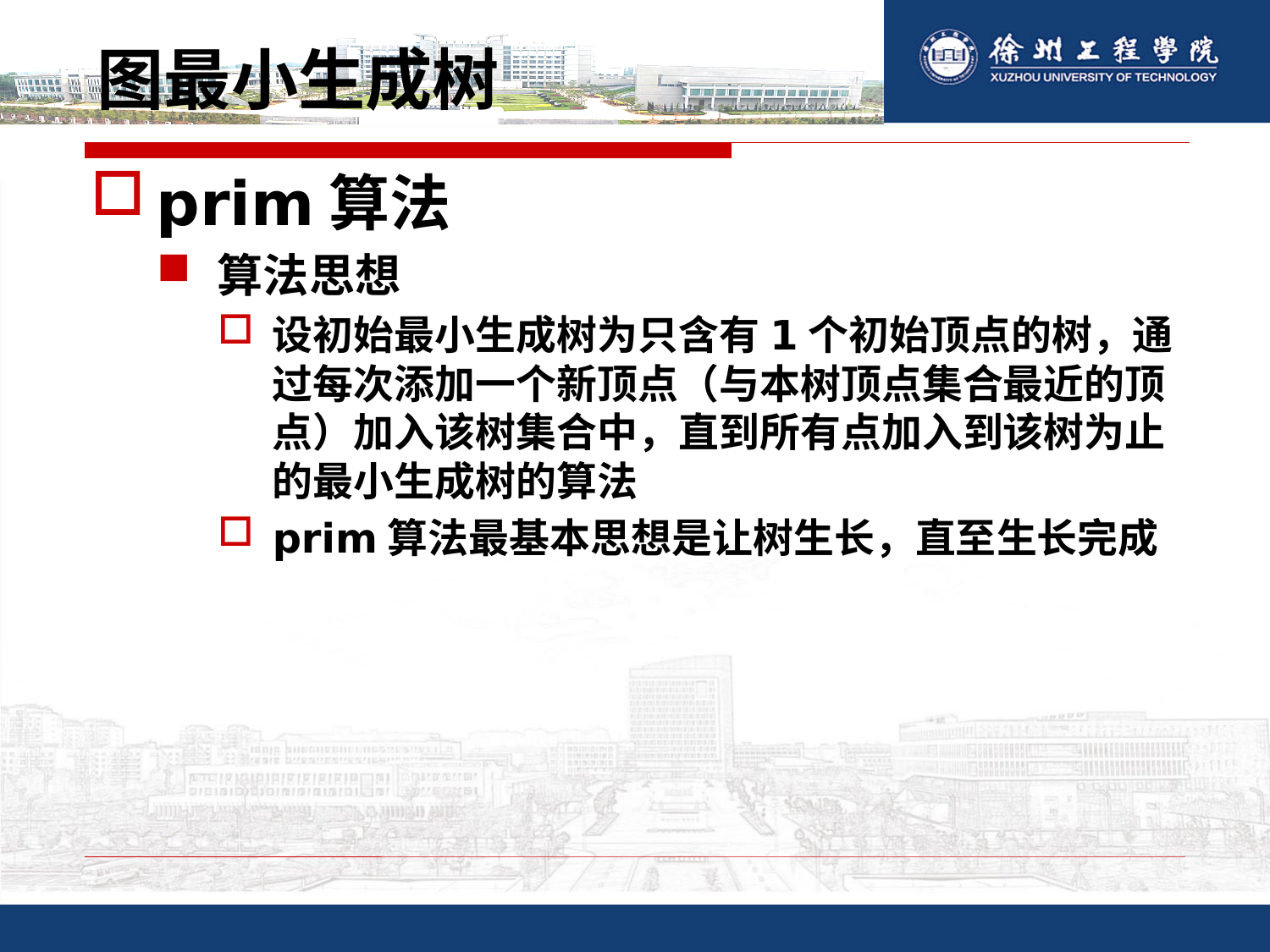

# 图最小生成树
prim算法
算法思想
设初始最小生成树为只含有1个初始顶点的树，通过每次添加一个新顶点（与本树顶点集合最近的顶点）加入该树集合中，直到所有点加入到该树为止的最小生成树的算法
prim算法最基本思想是让树生长，直至生长完成